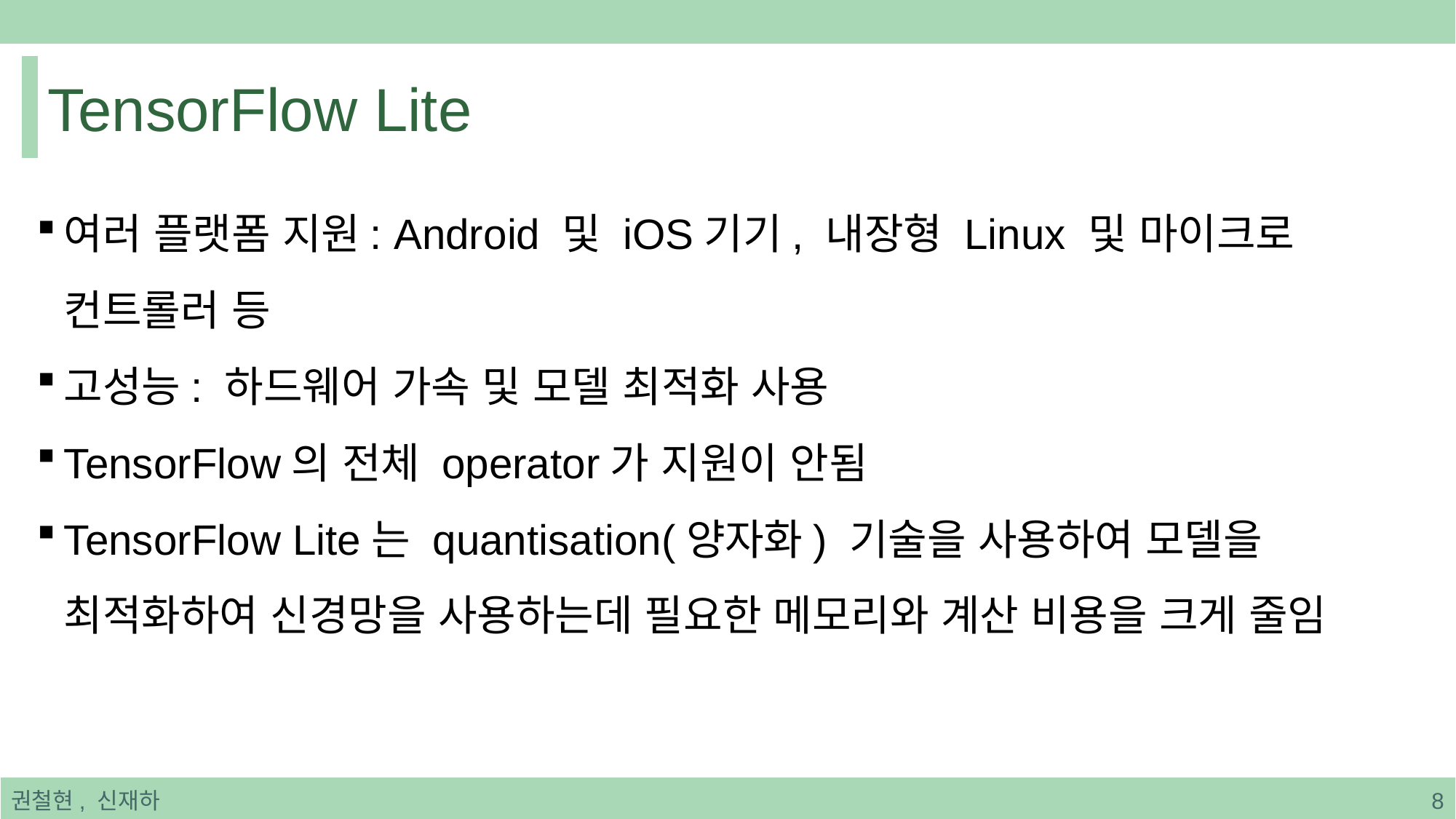

# TensorFlow Lite
여러 플랫폼 지원: Android 및 iOS기기, 내장형 Linux 및 마이크로 컨트롤러 등
고성능: 하드웨어 가속 및 모델 최적화 사용
TensorFlow의 전체 operator가 지원이 안됨
TensorFlow Lite는 quantisation(양자화) 기술을 사용하여 모델을 최적화하여 신경망을 사용하는데 필요한 메모리와 계산 비용을 크게 줄임

권철현, 신재하
8